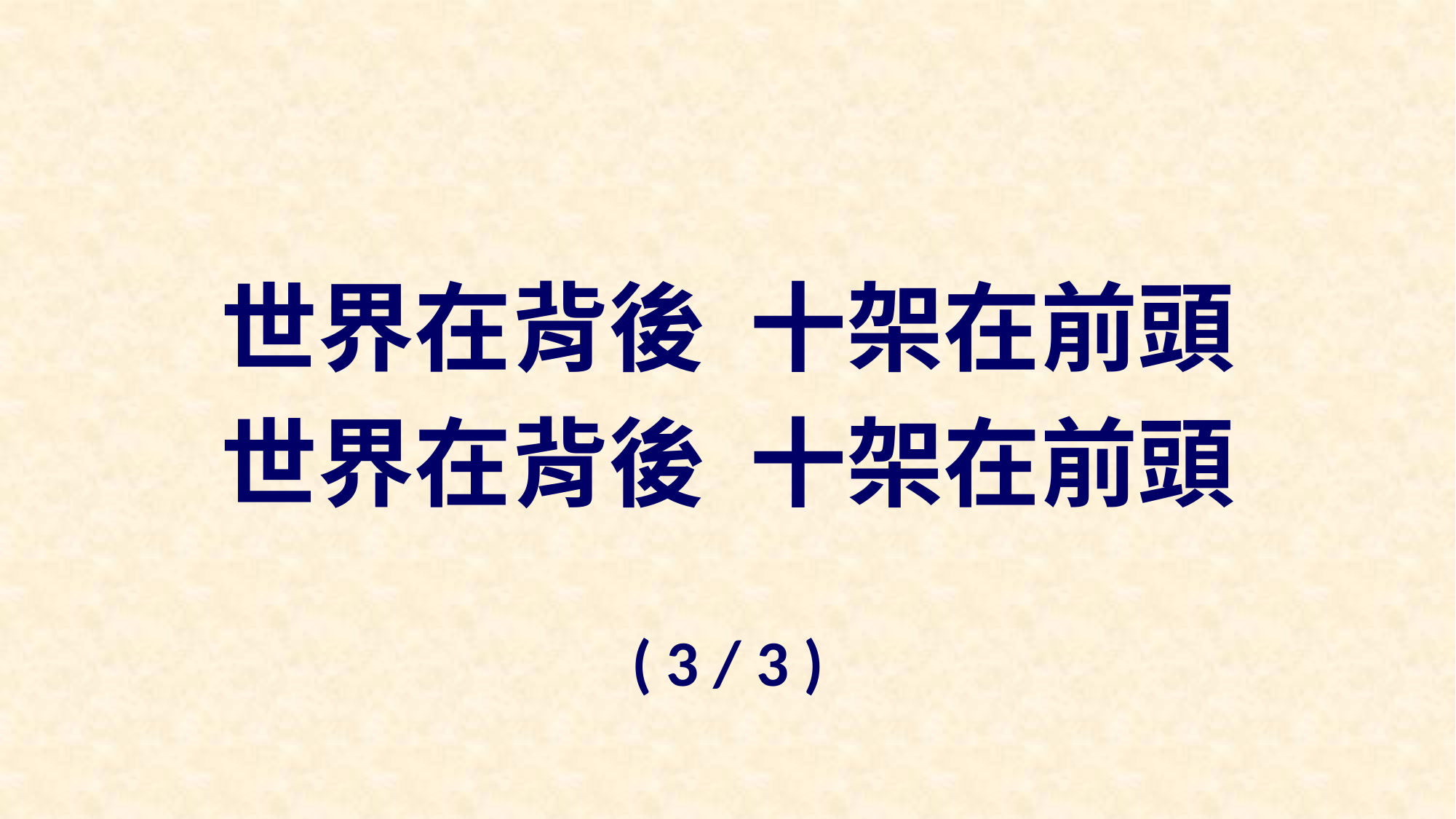

世界在背後  十架在前頭
世界在背後  十架在前頭
( 3 / 3 )